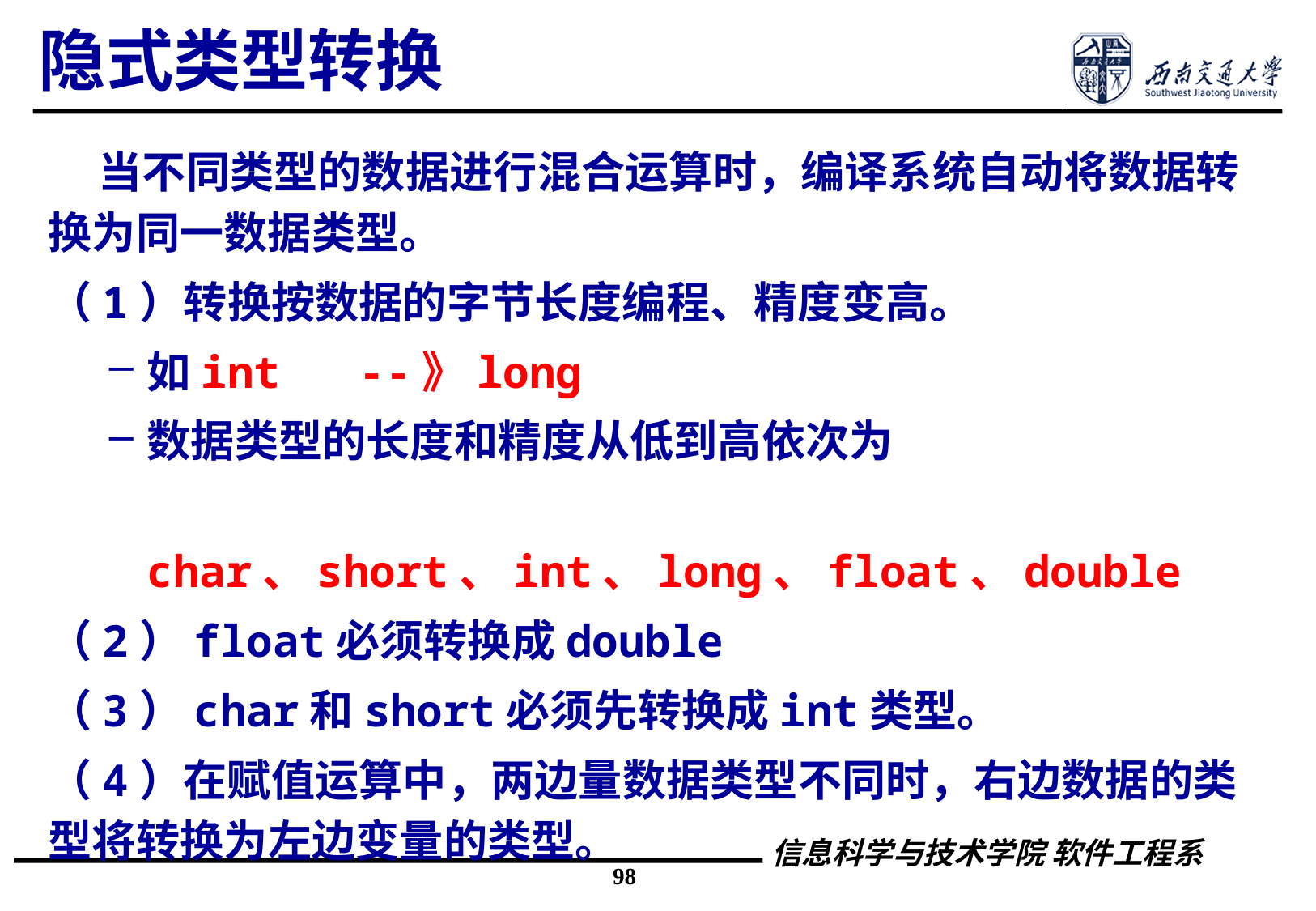

# 隐式类型转换
    当不同类型的数据进行混合运算时，编译系统自动将数据转换为同一数据类型。
（1）转换按数据的字节长度编程、精度变高。
如int   --》long
数据类型的长度和精度从低到高依次为
		char、short、int、long、float、double
（2）float必须转换成double
（3）char和short必须先转换成int类型。
（4）在赋值运算中，两边量数据类型不同时，右边数据的类型将转换为左边变量的类型。
98